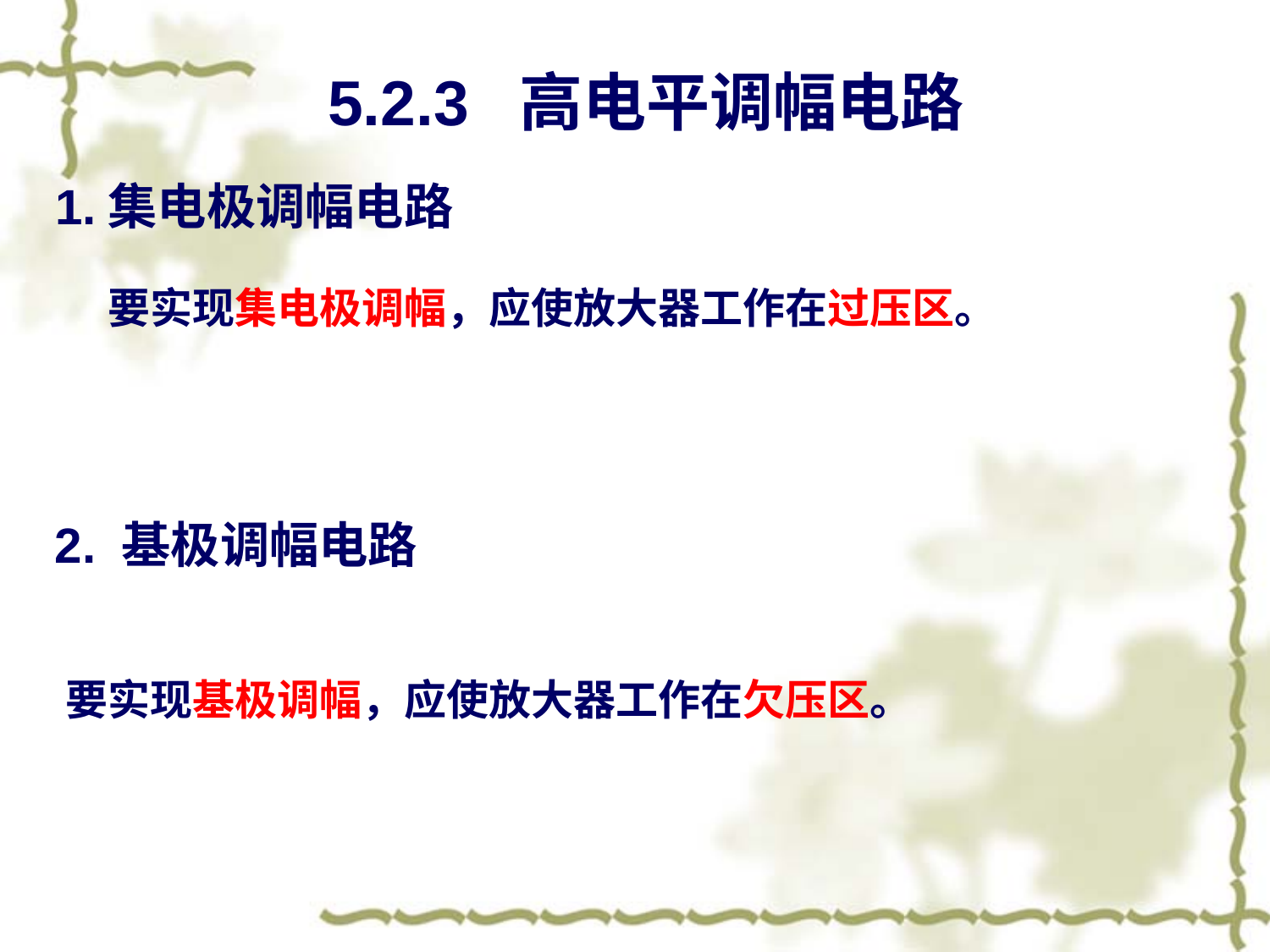

5.2.3  高电平调幅电路
1.集电极调幅电路
要实现集电极调幅，应使放大器工作在过压区。
2. 基极调幅电路
要实现基极调幅，应使放大器工作在欠压区。